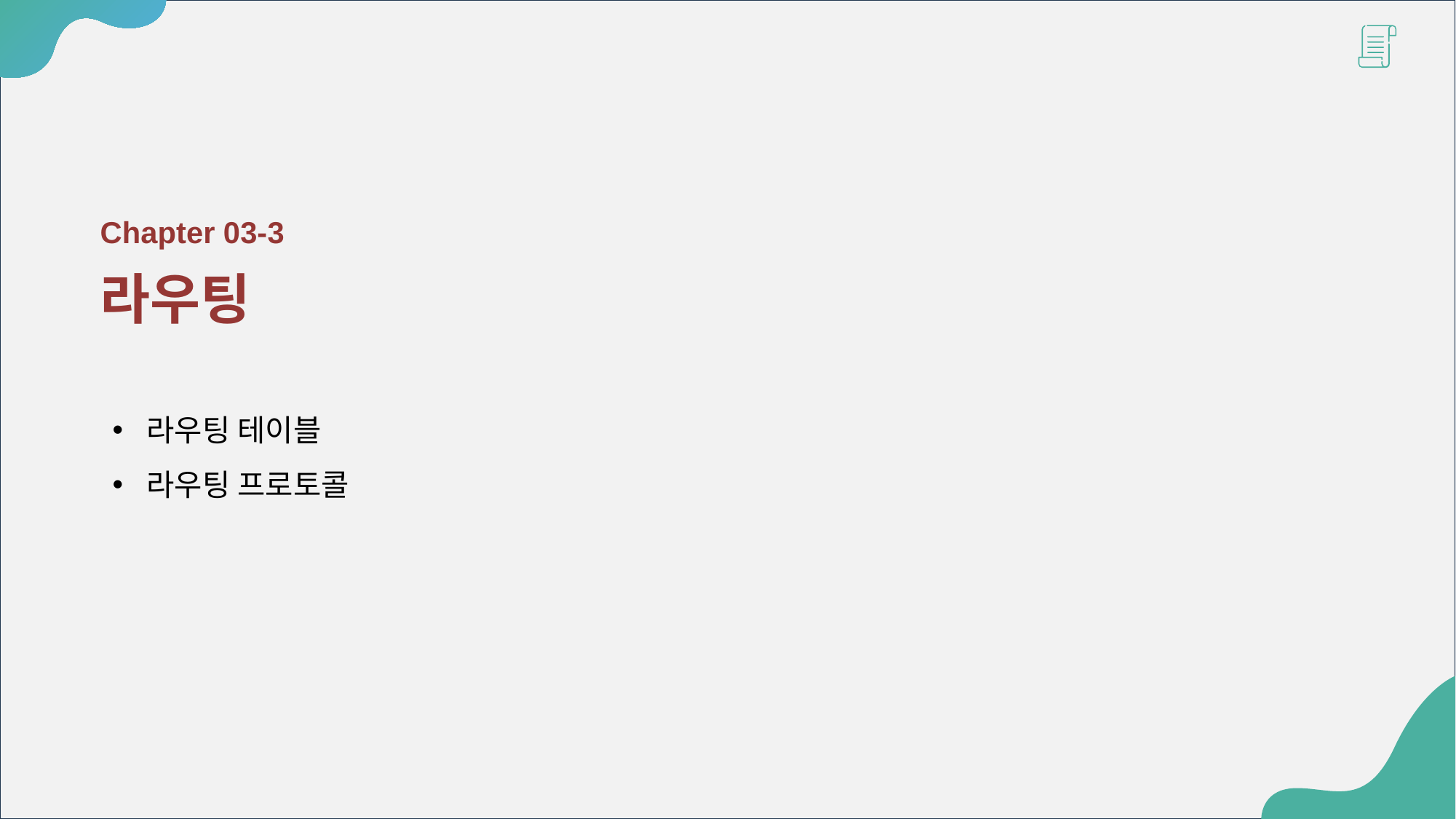

Chapter 03-3
라우팅
라우팅 테이블
라우팅 프로토콜